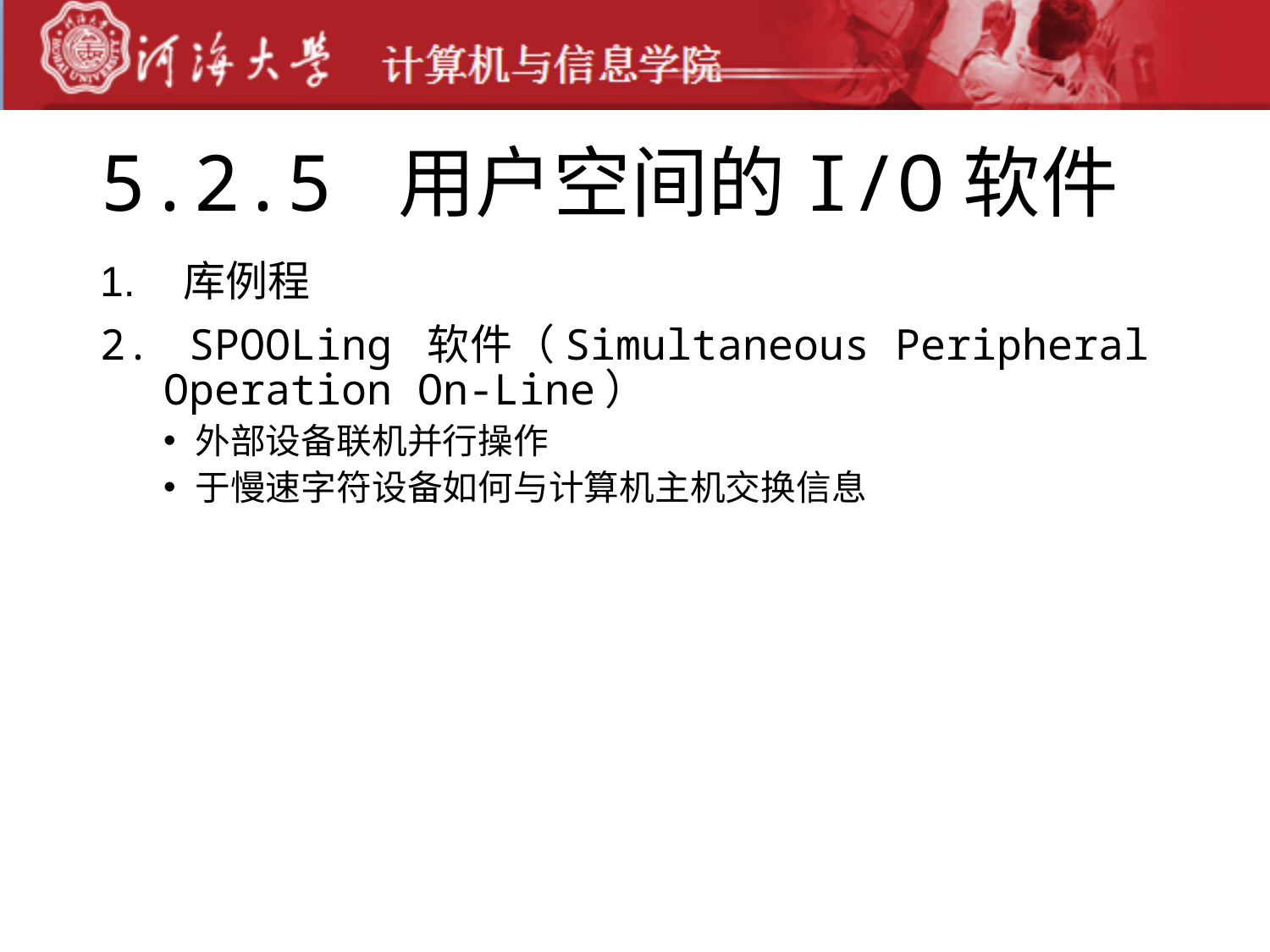

# 5.2.5 用户空间的I/O软件
 库例程
 SPOOLing 软件（Simultaneous Peripheral Operation On-Line）
外部设备联机并行操作
于慢速字符设备如何与计算机主机交换信息